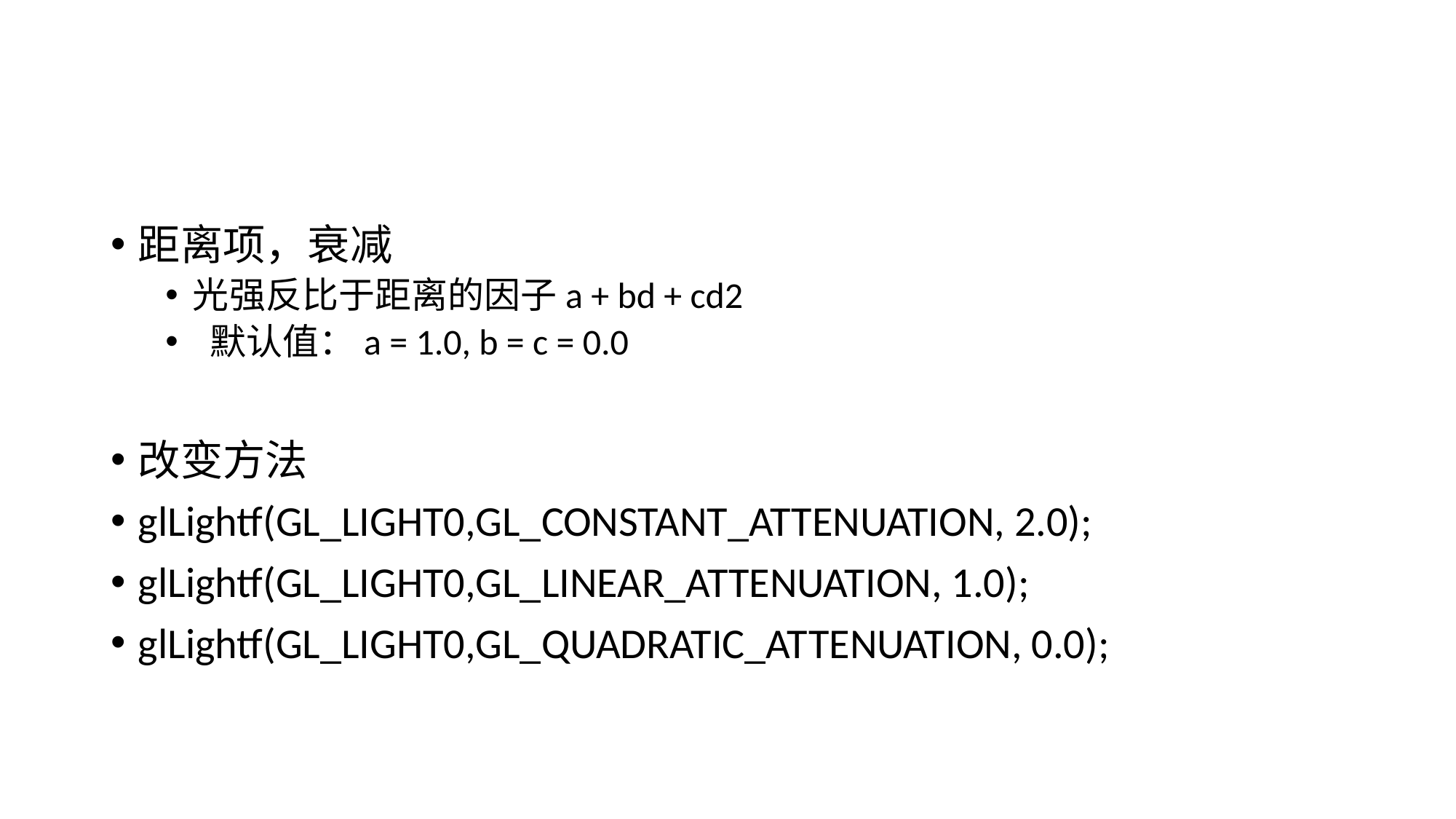

#
距离项，衰减
光强反比于距离的因子a + bd + cd2
 默认值：a = 1.0, b = c = 0.0

改变方法
glLightf(GL_LIGHT0,GL_CONSTANT_ATTENUATION, 2.0);
glLightf(GL_LIGHT0,GL_LINEAR_ATTENUATION, 1.0);
glLightf(GL_LIGHT0,GL_QUADRATIC_ATTENUATION, 0.0);